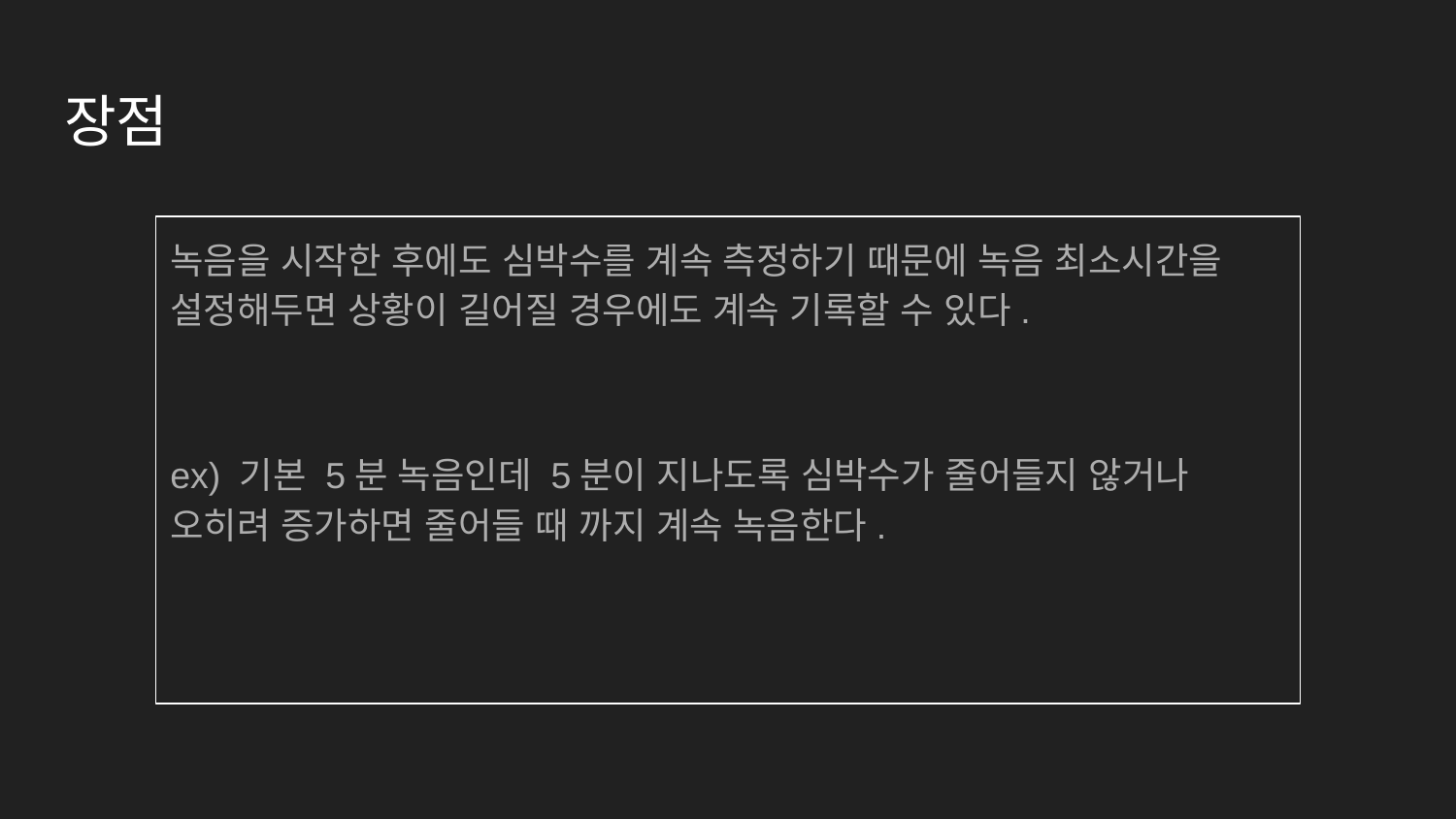

# 장점
녹음을 시작한 후에도 심박수를 계속 측정하기 때문에 녹음 최소시간을 설정해두면 상황이 길어질 경우에도 계속 기록할 수 있다.

ex) 기본 5분 녹음인데 5분이 지나도록 심박수가 줄어들지 않거나 오히려 증가하면 줄어들 때 까지 계속 녹음한다.